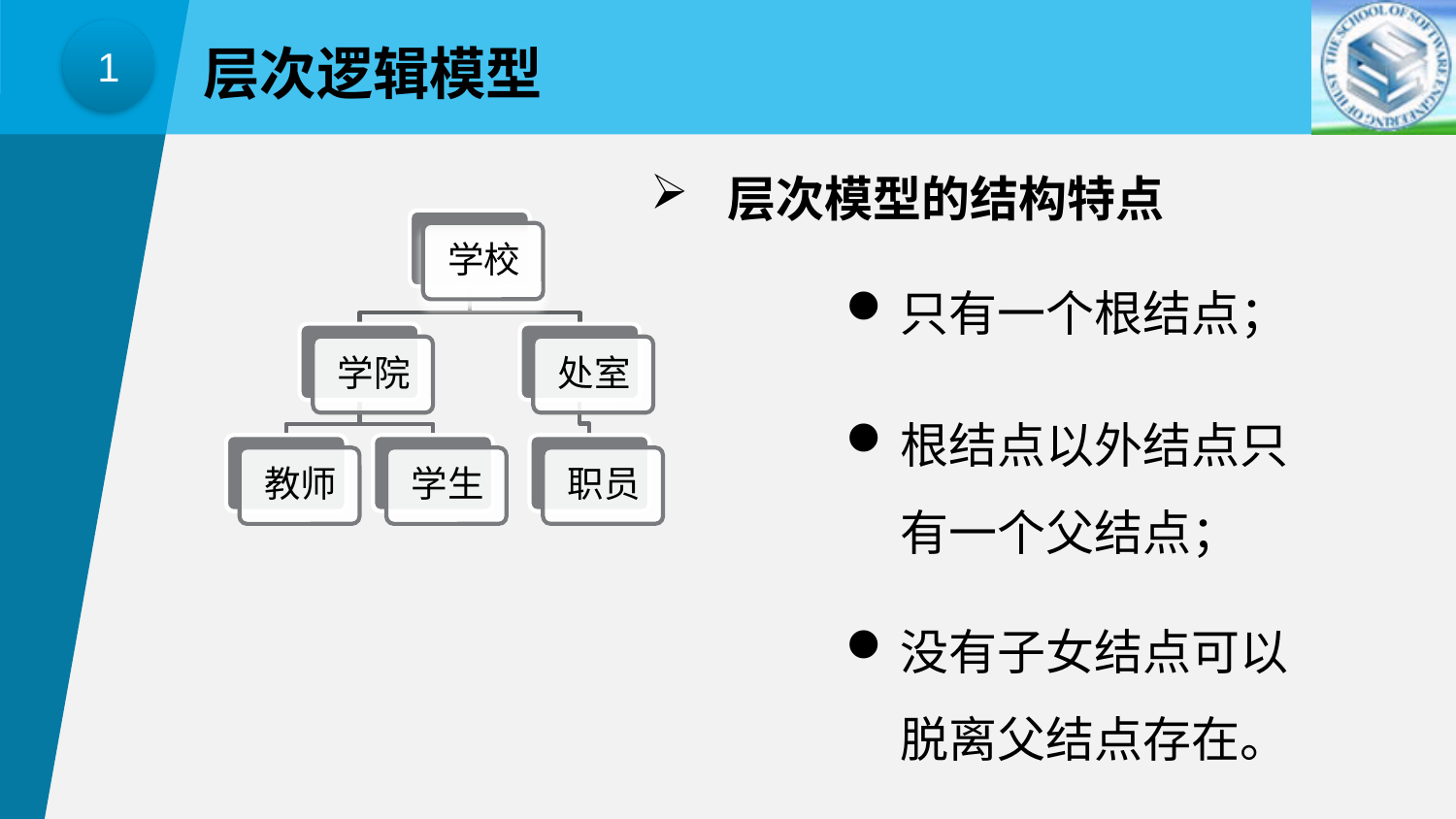

1
层次逻辑模型
 层次模型的结构特点
学校
学院
教师
学生
处室
职员
只有一个根结点；
根结点以外结点只有一个父结点；
没有子女结点可以脱离父结点存在。